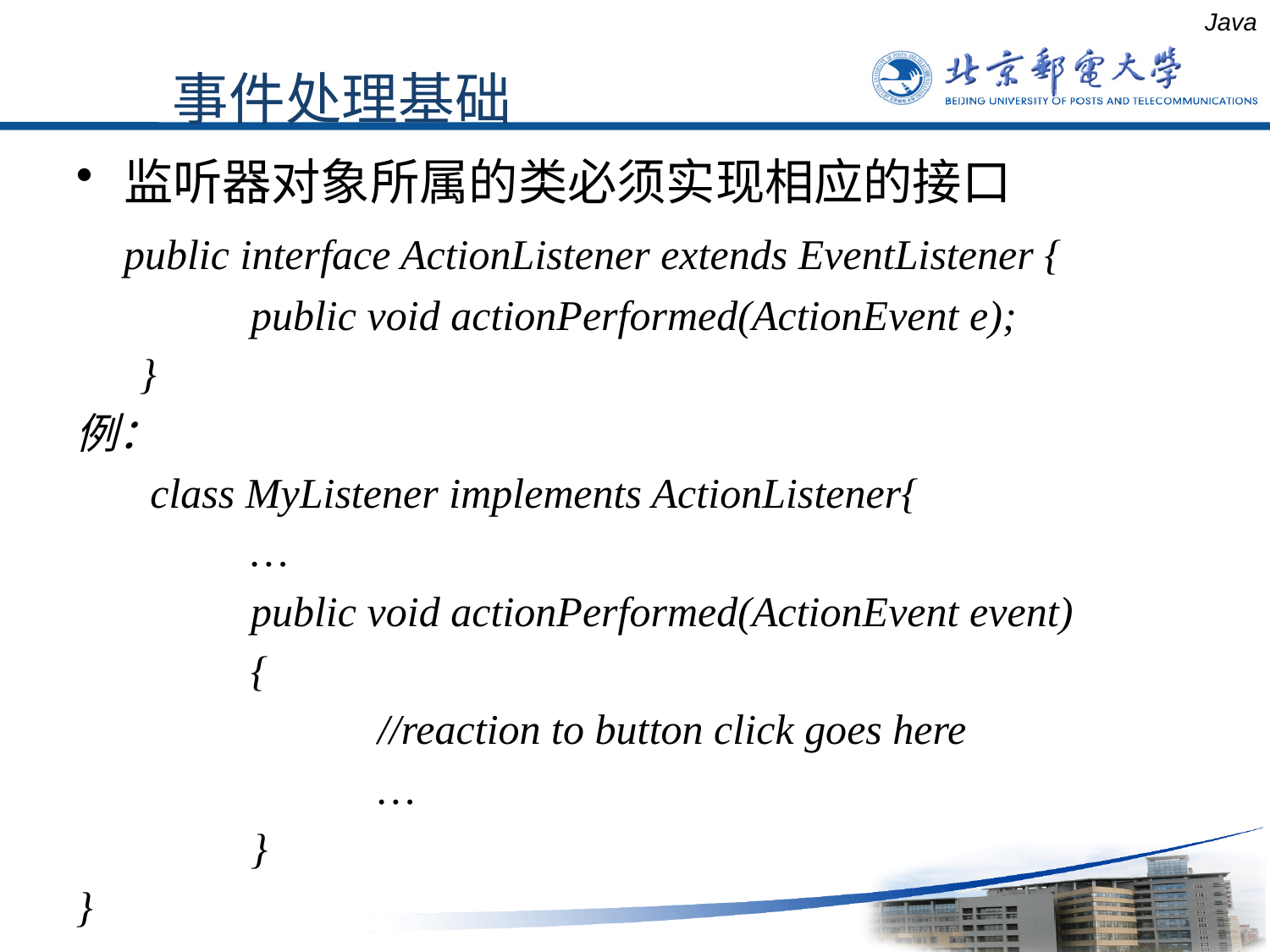

Java
事件处理基础
监听器对象所属的类必须实现相应的接口
 	public interface ActionListener extends EventListener {
		public void actionPerformed(ActionEvent e);
      }
例：
       class MyListener implements ActionListener{
		…
		public void actionPerformed(ActionEvent event)
		{
			//reaction to button click goes here
			…
		}
}